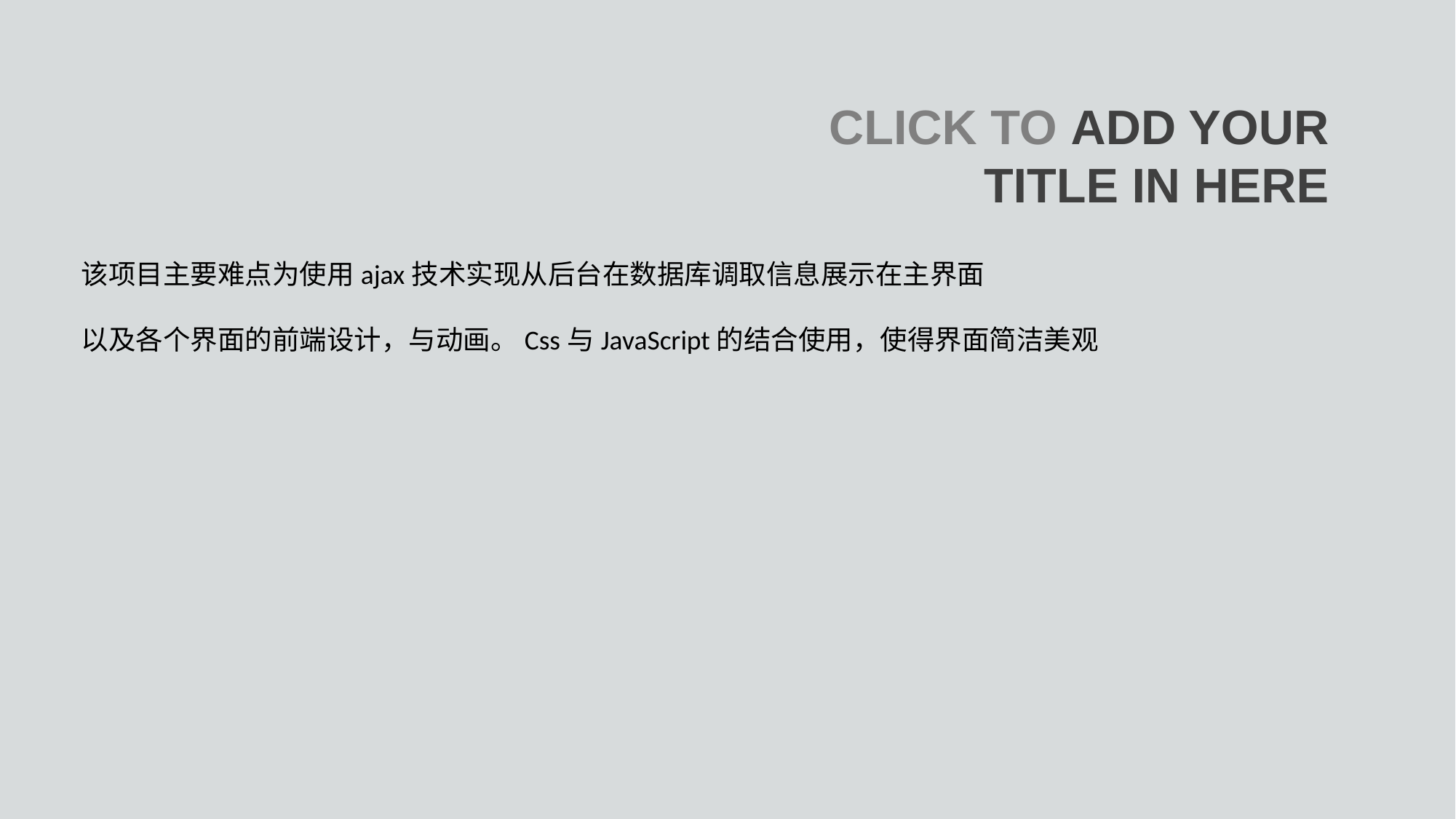

CLICK TO ADD YOUR TITLE IN HERE
该项目主要难点为使用ajax技术实现从后台在数据库调取信息展示在主界面

以及各个界面的前端设计，与动画。Css与JavaScript的结合使用，使得界面简洁美观